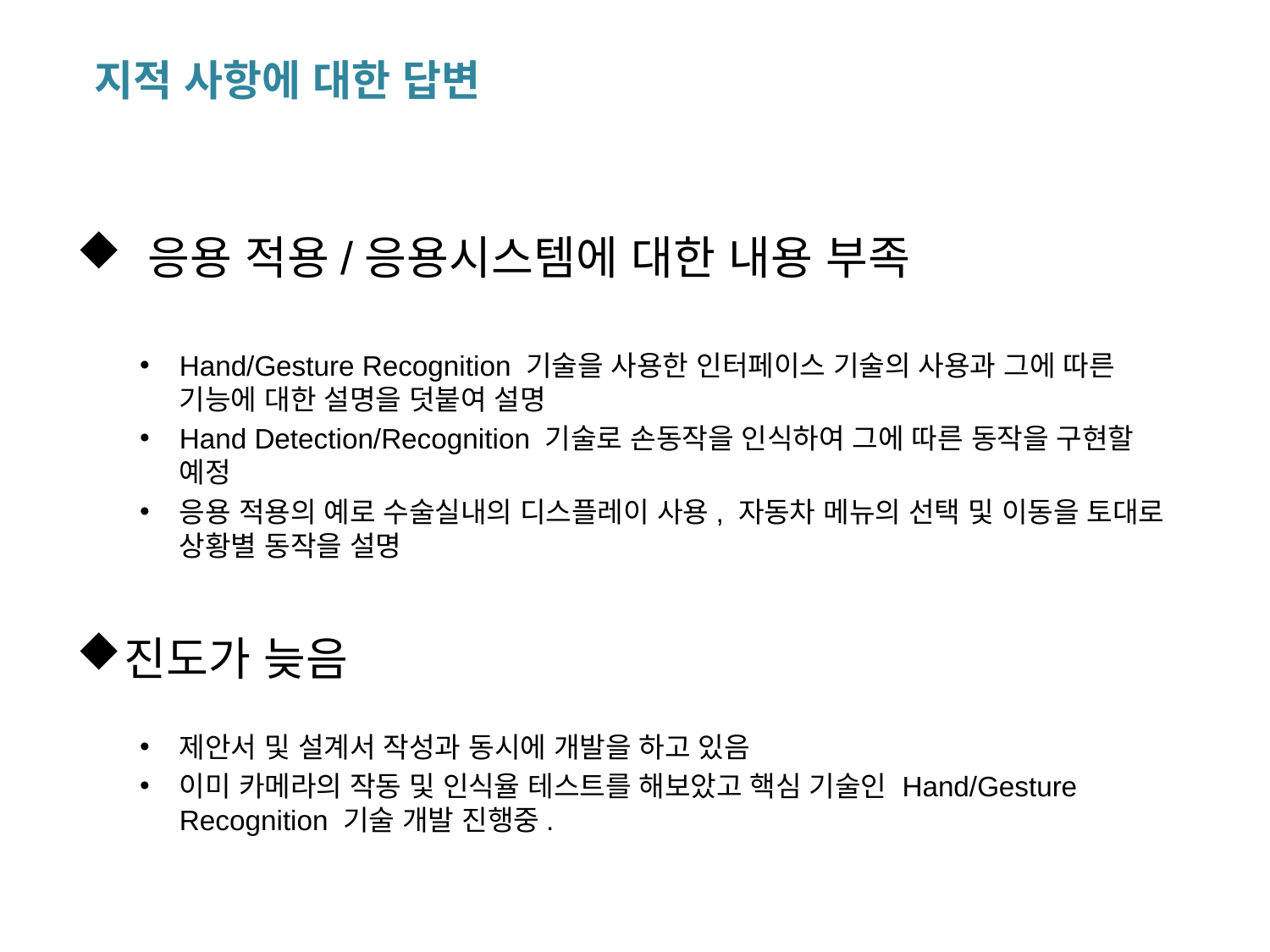

지적 사항에 대한 답변
 응용 적용/응용시스템에 대한 내용 부족

Hand/Gesture Recognition 기술을 사용한 인터페이스 기술의 사용과 그에 따른 기능에 대한 설명을 덧붙여 설명
Hand Detection/Recognition 기술로 손동작을 인식하여 그에 따른 동작을 구현할 예정
응용 적용의 예로 수술실내의 디스플레이 사용, 자동차 메뉴의 선택 및 이동을 토대로 상황별 동작을 설명

진도가 늦음

제안서 및 설계서 작성과 동시에 개발을 하고 있음
이미 카메라의 작동 및 인식율 테스트를 해보았고 핵심 기술인 Hand/Gesture Recognition 기술 개발 진행중.